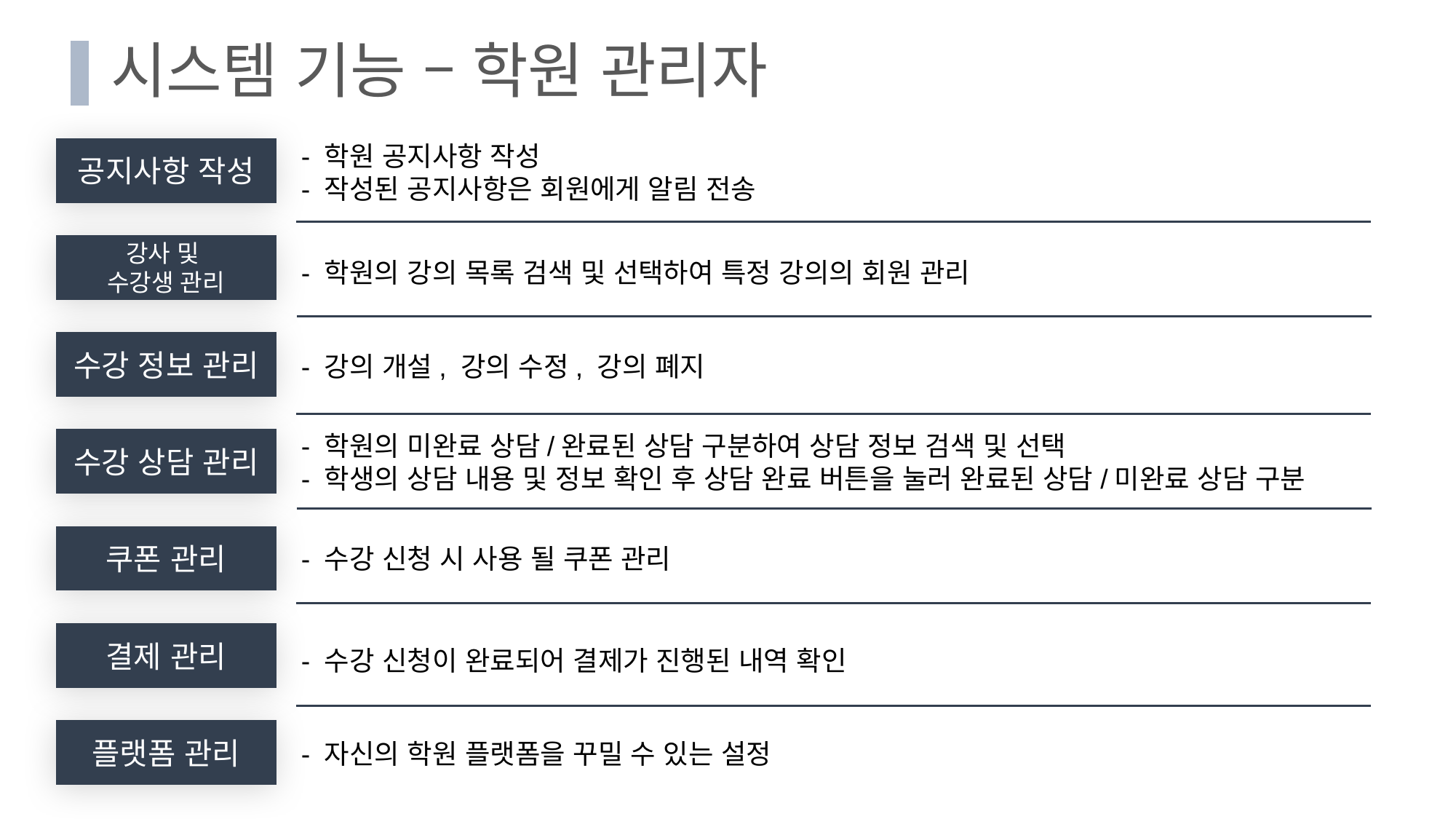

# 시스템 기능 – 학원 관리자

- 학원 공지사항 작성
- 작성된 공지사항은 회원에게 알림 전송

공지사항 작성
강사 및
수강생 관리
- 학원의 강의 목록 검색 및 선택하여 특정 강의의 회원 관리
수강 정보 관리
- 강의 개설, 강의 수정, 강의 폐지
- 학원의 미완료 상담/완료된 상담 구분하여 상담 정보 검색 및 선택
- 학생의 상담 내용 및 정보 확인 후 상담 완료 버튼을 눌러 완료된 상담/미완료 상담 구분
수강 상담 관리
쿠폰 관리
- 수강 신청 시 사용 될 쿠폰 관리
결제 관리
- 수강 신청이 완료되어 결제가 진행된 내역 확인
플랫폼 관리
- 자신의 학원 플랫폼을 꾸밀 수 있는 설정